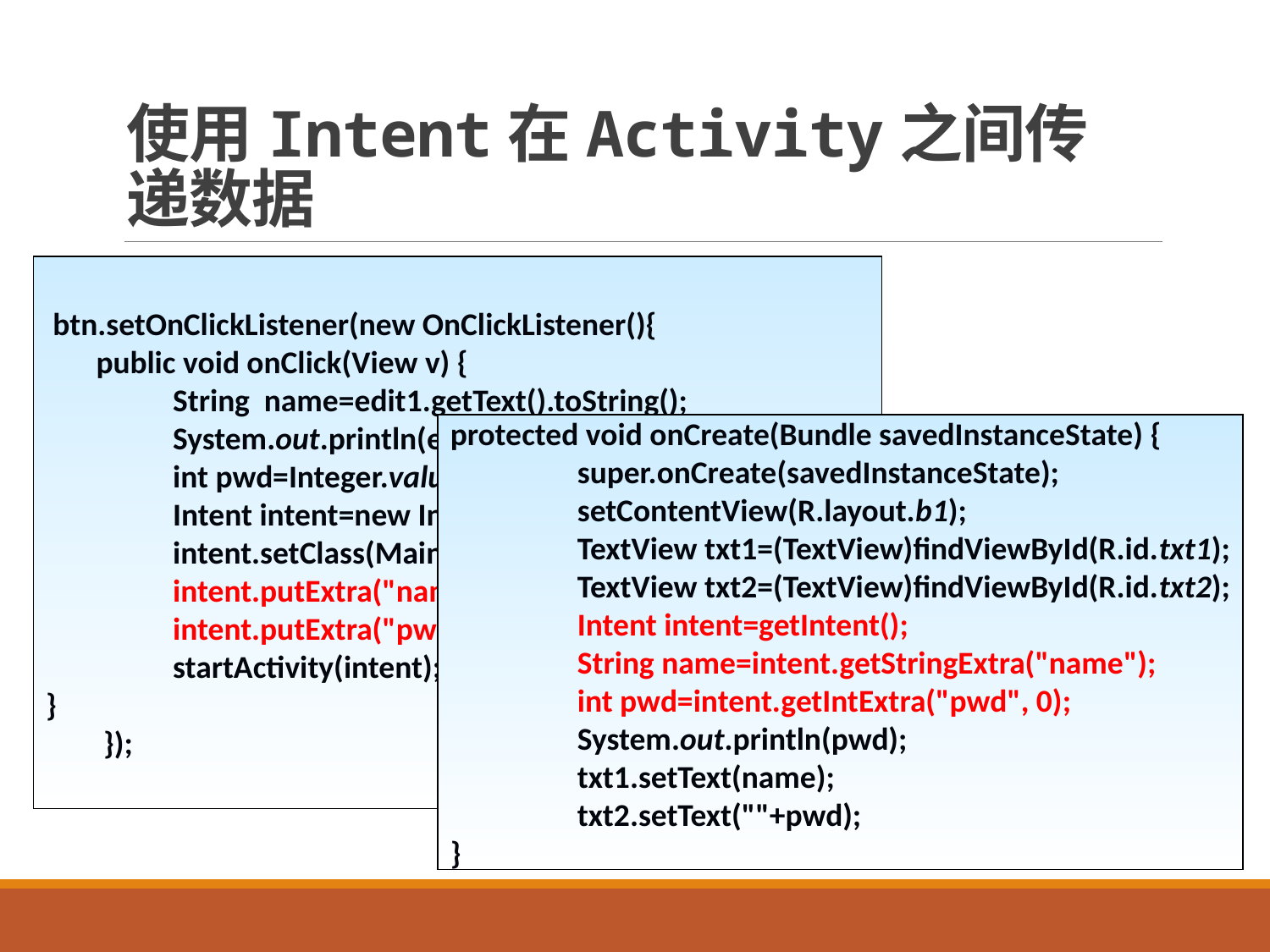

# 使用Intent在Activity之间传递数据
 btn.setOnClickListener(new OnClickListener(){
       public void onClick(View v) {
	String  name=edit1.getText().toString();
	System.out.println(edit2.getText().toString());
	int pwd=Integer.valueOf(edit2.getText().toString());
	Intent intent=new Intent();
	intent.setClass(MainActivity.this, OtherActivity.class);
	intent.putExtra("name", name);
	intent.putExtra("pwd", pwd);
	startActivity(intent);
}
        });
protected void onCreate(Bundle savedInstanceState) {
	super.onCreate(savedInstanceState);
	setContentView(R.layout.b1);
	TextView txt1=(TextView)findViewById(R.id.txt1);
	TextView txt2=(TextView)findViewById(R.id.txt2);
	Intent intent=getIntent();
	String name=intent.getStringExtra("name");
	int pwd=intent.getIntExtra("pwd", 0);
	System.out.println(pwd);
	txt1.setText(name);
	txt2.setText(""+pwd);
}